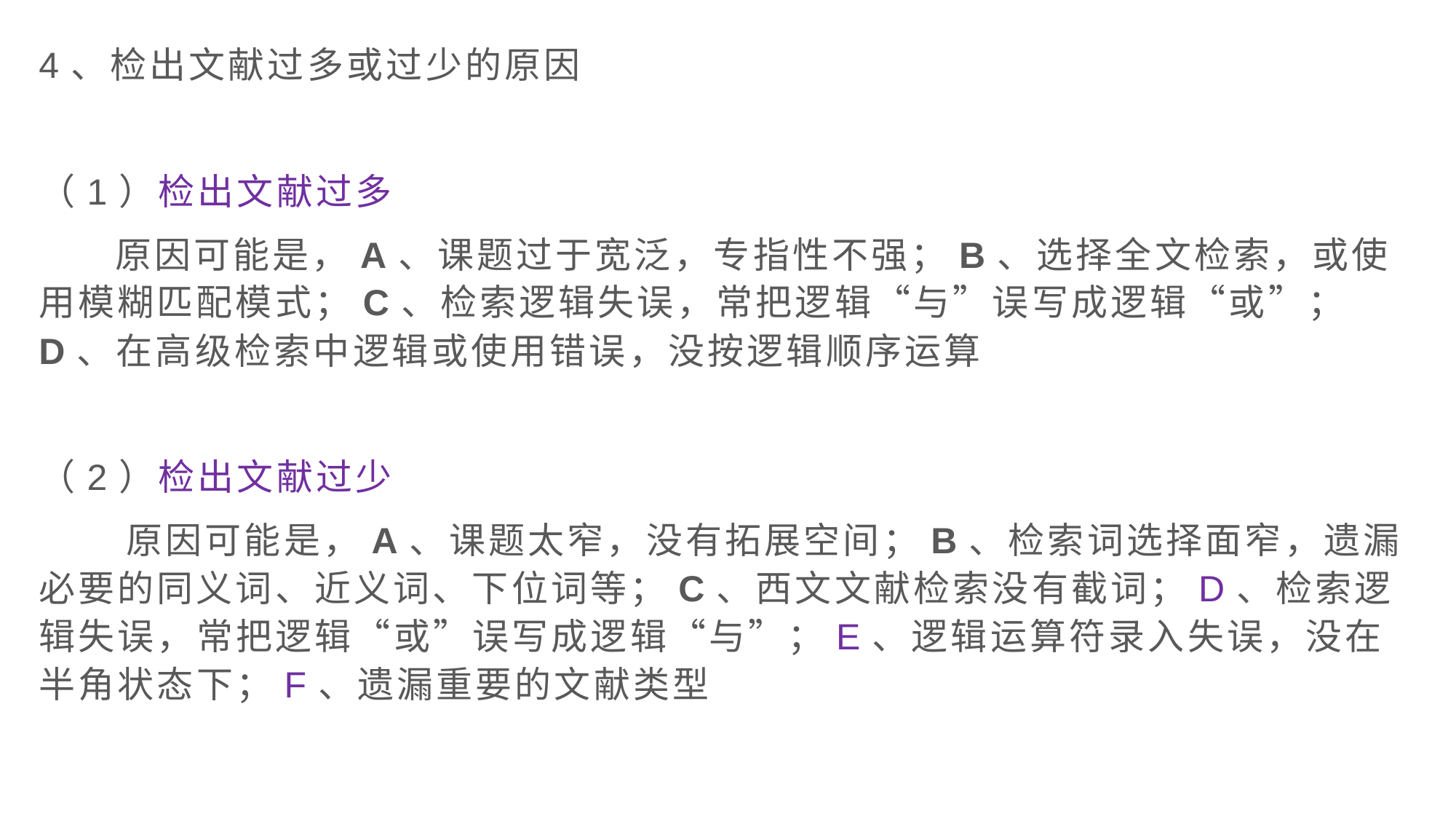

4、检出文献过多或过少的原因

（1）检出文献过多
      原因可能是，A、课题过于宽泛，专指性不强；B、选择全文检索，或使用模糊匹配模式；C、检索逻辑失误，常把逻辑“与”误写成逻辑“或”；D、在高级检索中逻辑或使用错误，没按逻辑顺序运算

（2）检出文献过少
       原因可能是，A、课题太窄，没有拓展空间；B、检索词选择面窄，遗漏必要的同义词、近义词、下位词等；C、西文文献检索没有截词；D、检索逻辑失误，常把逻辑“或”误写成逻辑“与”；E、逻辑运算符录入失误，没在半角状态下；F、遗漏重要的文献类型